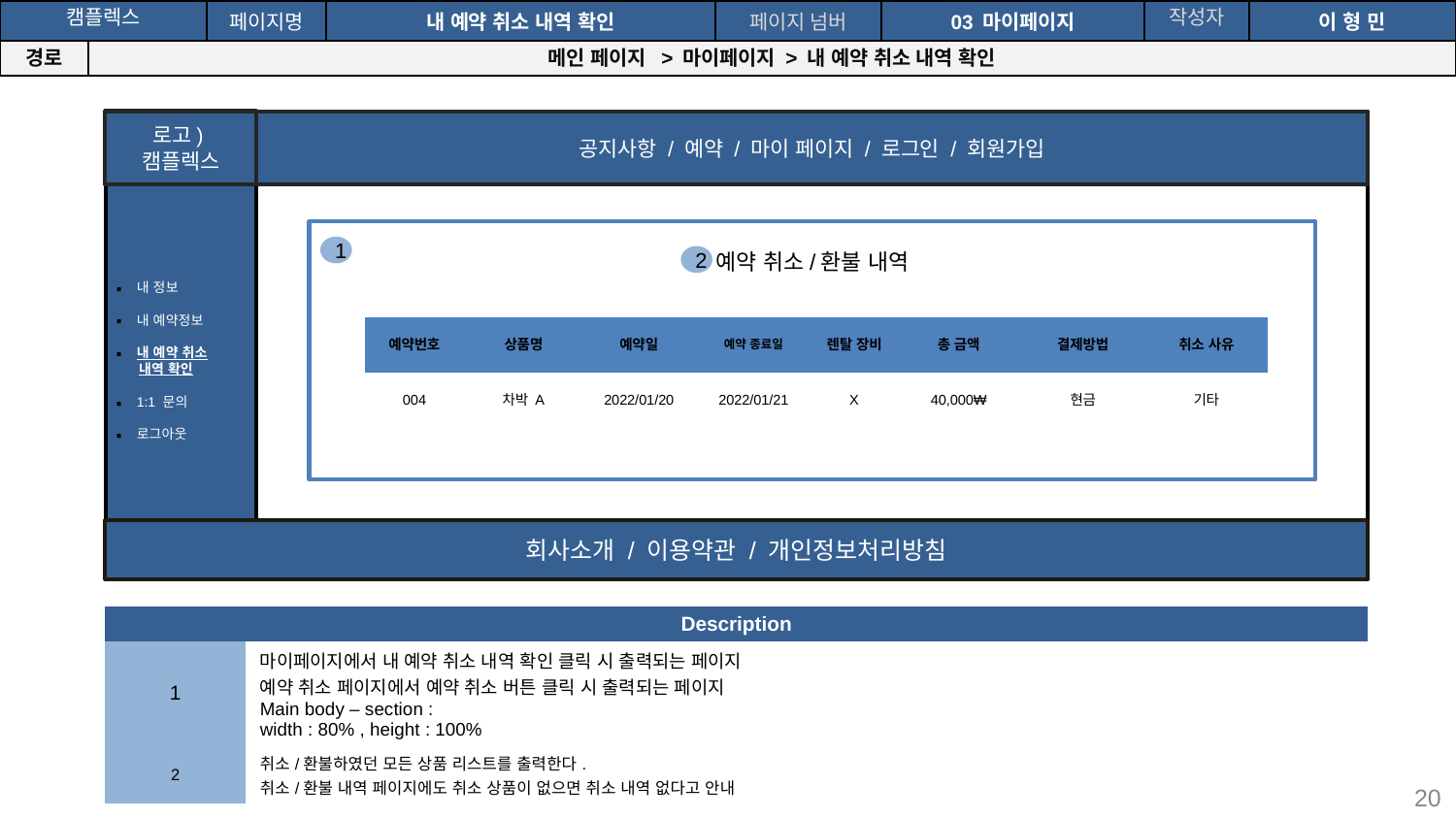

공간(오피스) 대여 시스템
| 캠플렉스 |  | 페이지명 | 내 예약 취소 내역 확인 | 페이지 넘버 | 03 마이페이지 | 작성자 | 이 형 민 |
| --- | --- | --- | --- | --- | --- | --- | --- |
| 경로 | 메인 페이지 > 마이페이지 > 내 예약 취소 내역 확인 |  |  |  |  |  |  |
로고)
캠플렉스
공지사항 / 예약 / 마이 페이지 / 로그인 / 회원가입

내 정보
내 예약정보
내 예약 취소
     내역 확인
1:1 문의

로그아웃

| 예약 취소/환불 내역 |
| --- |
1
2
| 예약번호 | 상품명 | 예약일 | 예약 종료일 | 렌탈 장비 | 총 금액 | 결제방법 | 취소 사유 |
| --- | --- | --- | --- | --- | --- | --- | --- |
| 004 | 차박 A | 2022/01/20 | 2022/01/21 | X | 40,000₩ | 현금 | 기타 |
회사소개 / 이용약관 / 개인정보처리방침
| Description |  |
| --- | --- |
| 1 | 마이페이지에서 내 예약 취소 내역 확인 클릭 시 출력되는 페이지 예약 취소 페이지에서 예약 취소 버튼 클릭 시 출력되는 페이지 Main body – section : width : 80% , height : 100% |
| 2 | 취소/환불하였던 모든 상품 리스트를 출력한다. 취소/환불 내역 페이지에도 취소 상품이 없으면 취소 내역 없다고 안내 |
20